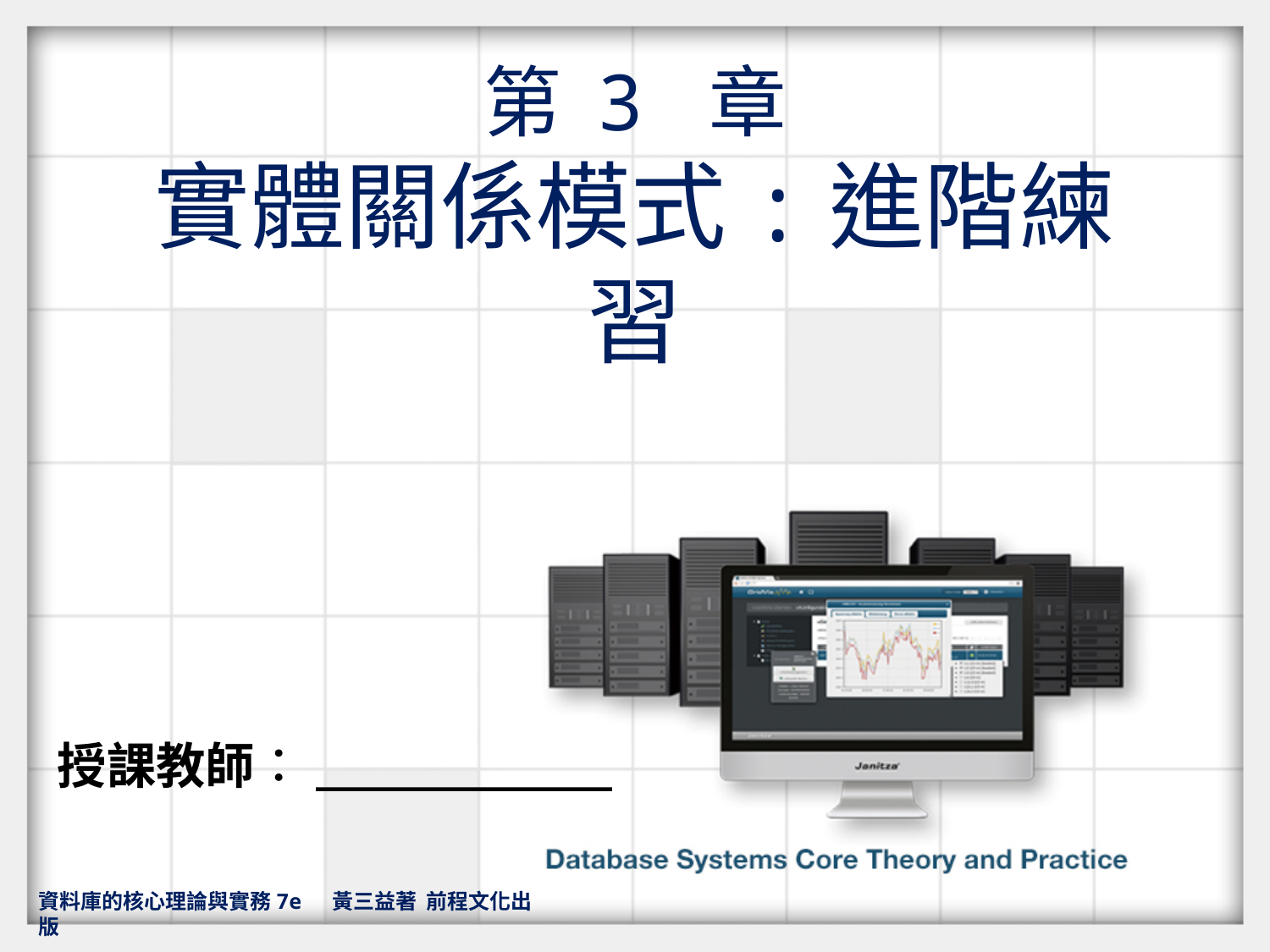

第 3 章
實體關係模式:進階練習
授課教師：__________
資料庫的核心理論與實務7e  黃三益著  前程文化出版